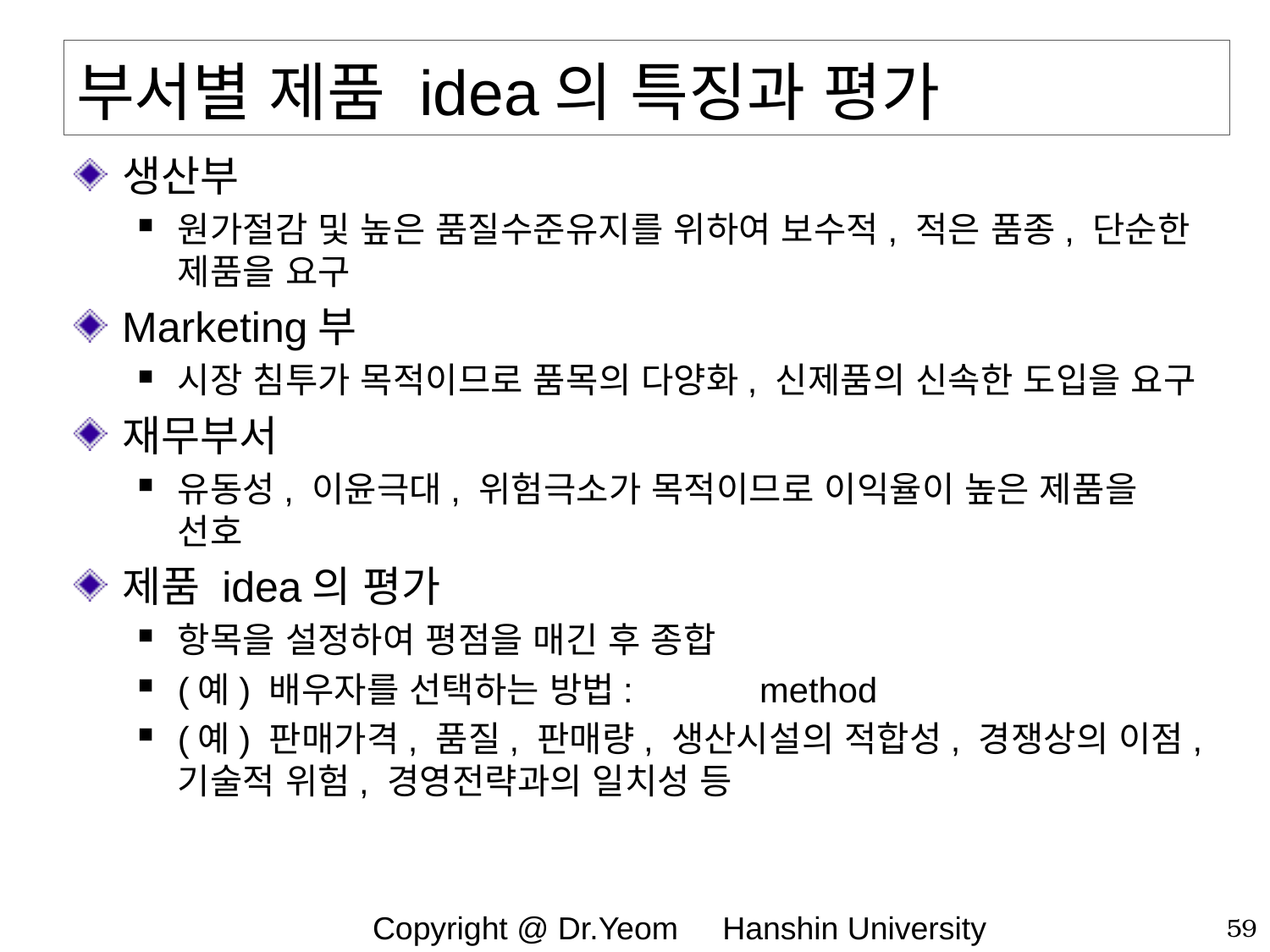

# 부서별 제품 idea의 특징과 평가
생산부
원가절감 및 높은 품질수준유지를 위하여 보수적, 적은 품종, 단순한 제품을 요구
Marketing부
시장 침투가 목적이므로 품목의 다양화, 신제품의 신속한 도입을 요구
재무부서
유동성, 이윤극대, 위험극소가 목적이므로 이익율이 높은 제품을 선호
제품 idea의 평가
항목을 설정하여 평점을 매긴 후 종합
(예) 배우자를 선택하는 방법:             method
(예) 판매가격, 품질, 판매량, 생산시설의 적합성, 경쟁상의 이점, 기술적 위험, 경영전략과의 일치성 등
59